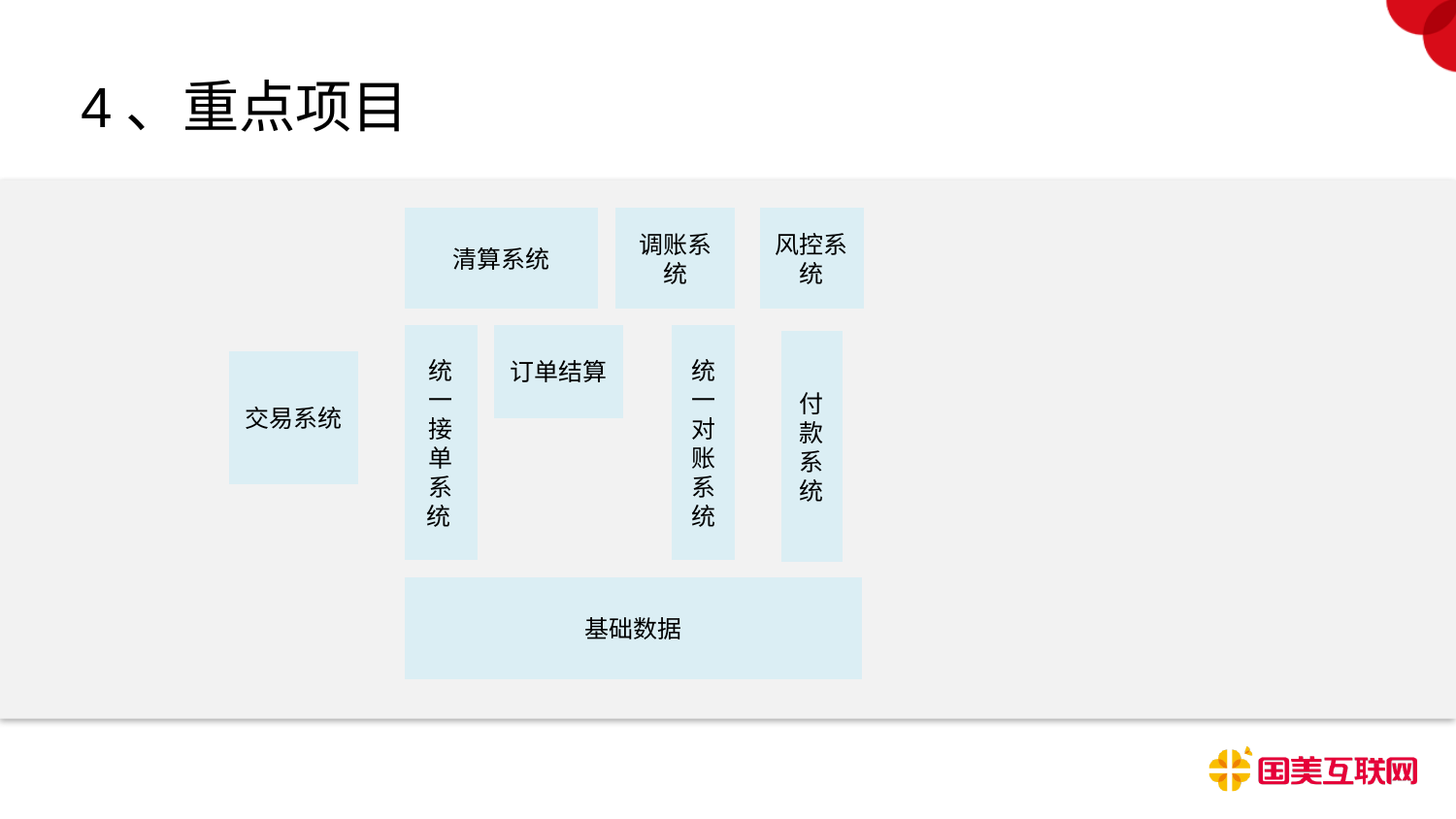

# 4、重点项目
调账系统
风控系统
清算系统
统一接单系统
订单结算
付款系统
交易系统
基础数据
统一对账系统